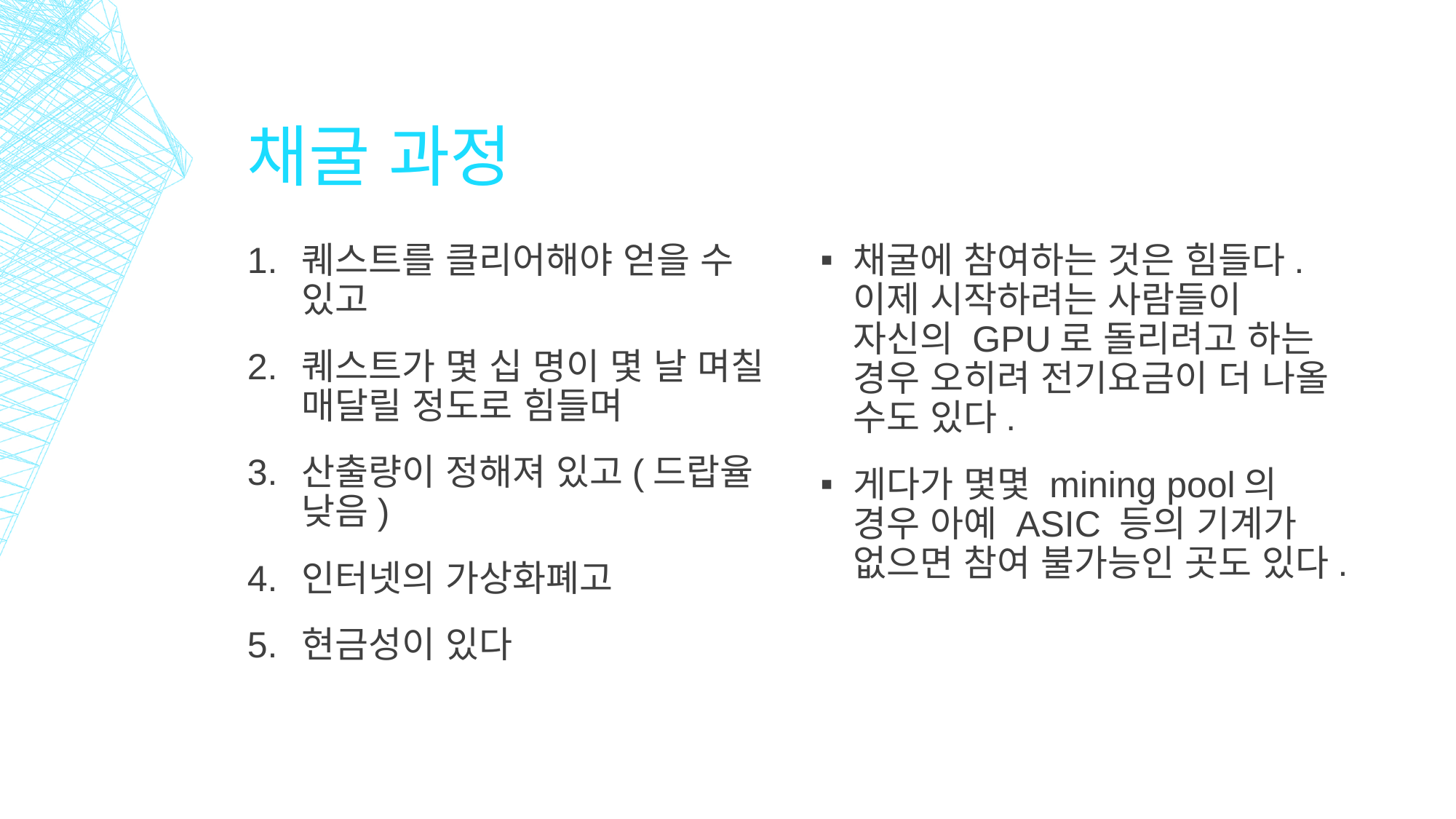

# 채굴 과정
퀘스트를 클리어해야 얻을 수 있고
퀘스트가 몇 십 명이 몇 날 며칠 매달릴 정도로 힘들며
산출량이 정해져 있고(드랍율 낮음)
인터넷의 가상화폐고
현금성이 있다
채굴에 참여하는 것은 힘들다. 이제 시작하려는 사람들이 자신의 GPU로 돌리려고 하는 경우 오히려 전기요금이 더 나올 수도 있다.
게다가 몇몇 mining pool의 경우 아예 ASIC 등의 기계가 없으면 참여 불가능인 곳도 있다.